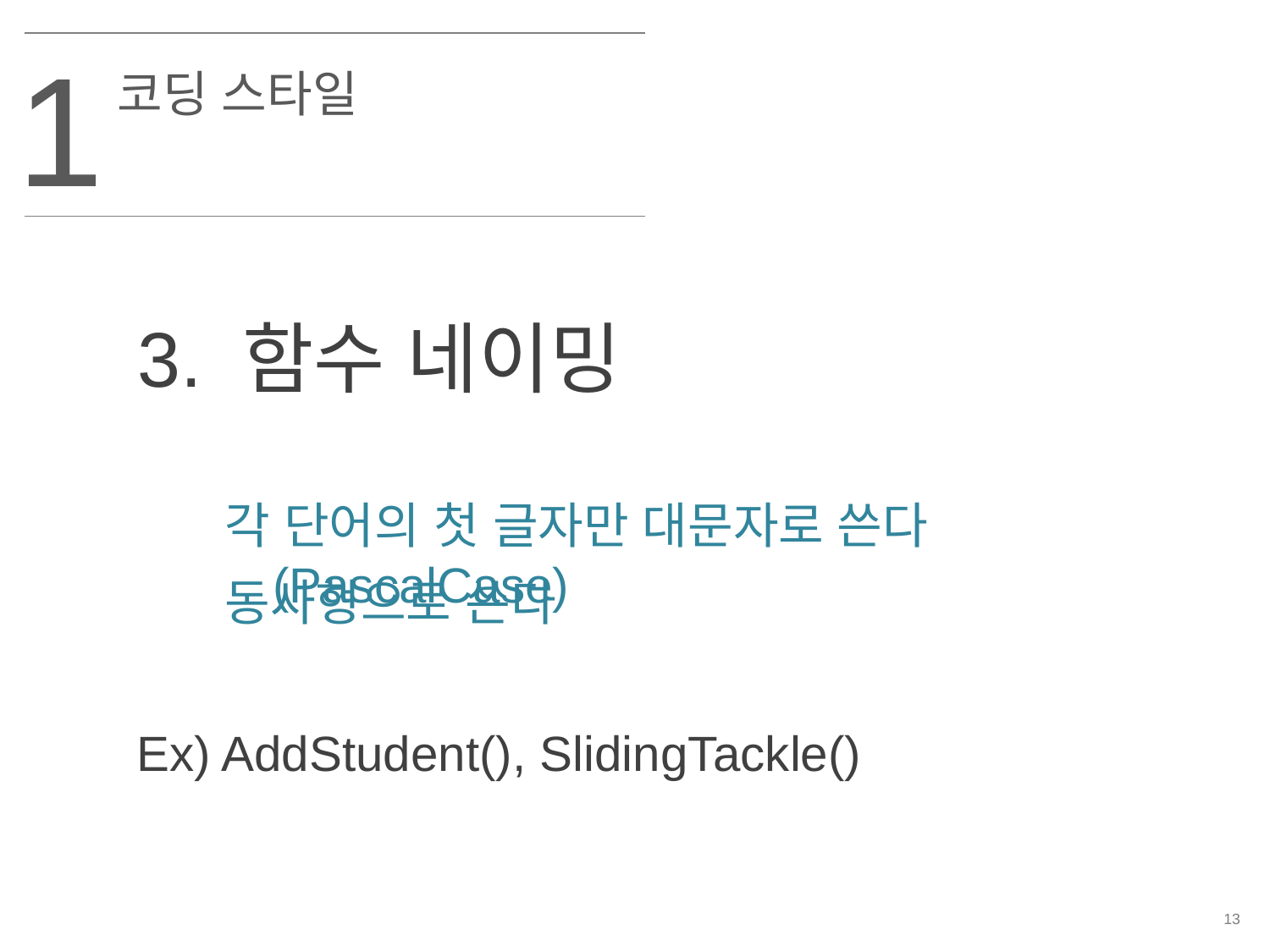

1
코딩 스타일
3. 함수 네이밍
각 단어의 첫 글자만 대문자로 쓴다(PascalCase)
동사형으로 쓴다
Ex) AddStudent(), SlidingTackle()